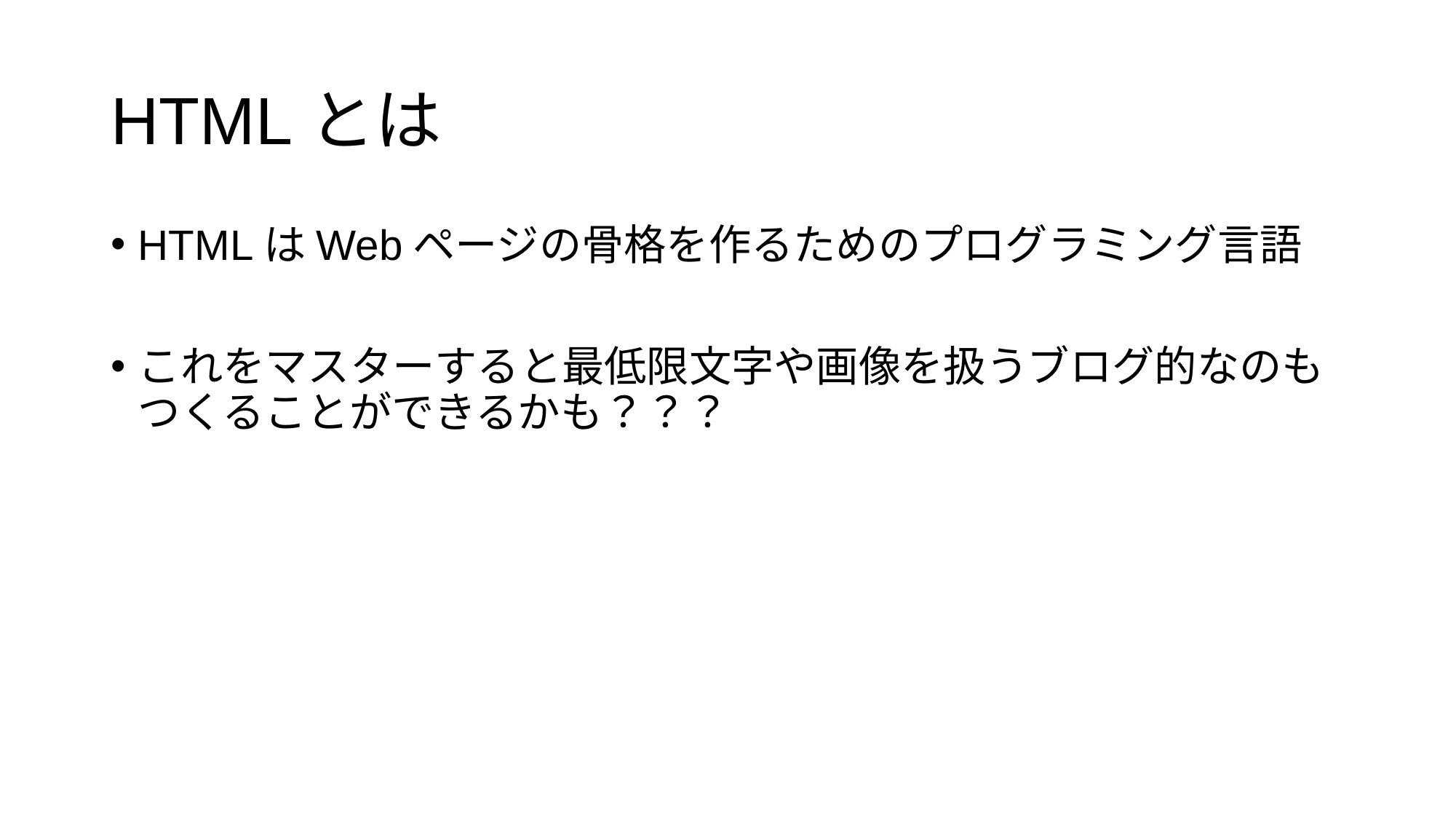

# HTMLとは
HTMLはWebページの骨格を作るためのプログラミング言語

これをマスターすると最低限文字や画像を扱うブログ的なのもつくることができるかも？？？